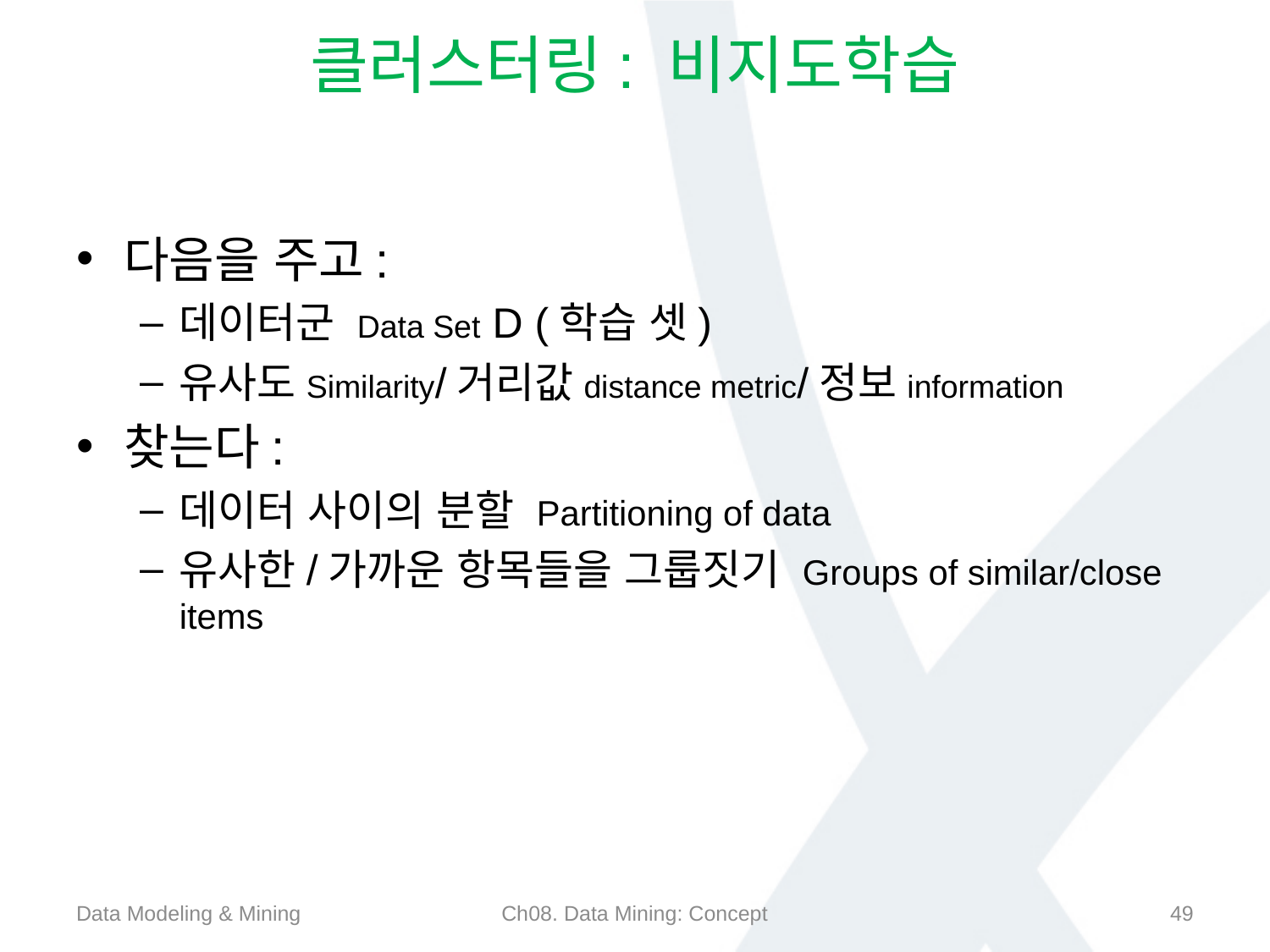

# 클러스터링: 비지도학습
다음을 주고:
데이터군 Data Set D (학습 셋)
유사도Similarity/거리값distance metric/정보information
찾는다:
데이터 사이의 분할 Partitioning of data
유사한/가까운 항목들을 그룹짓기 Groups of similar/close items
Data Modeling & Mining
Ch08. Data Mining: Concept
49